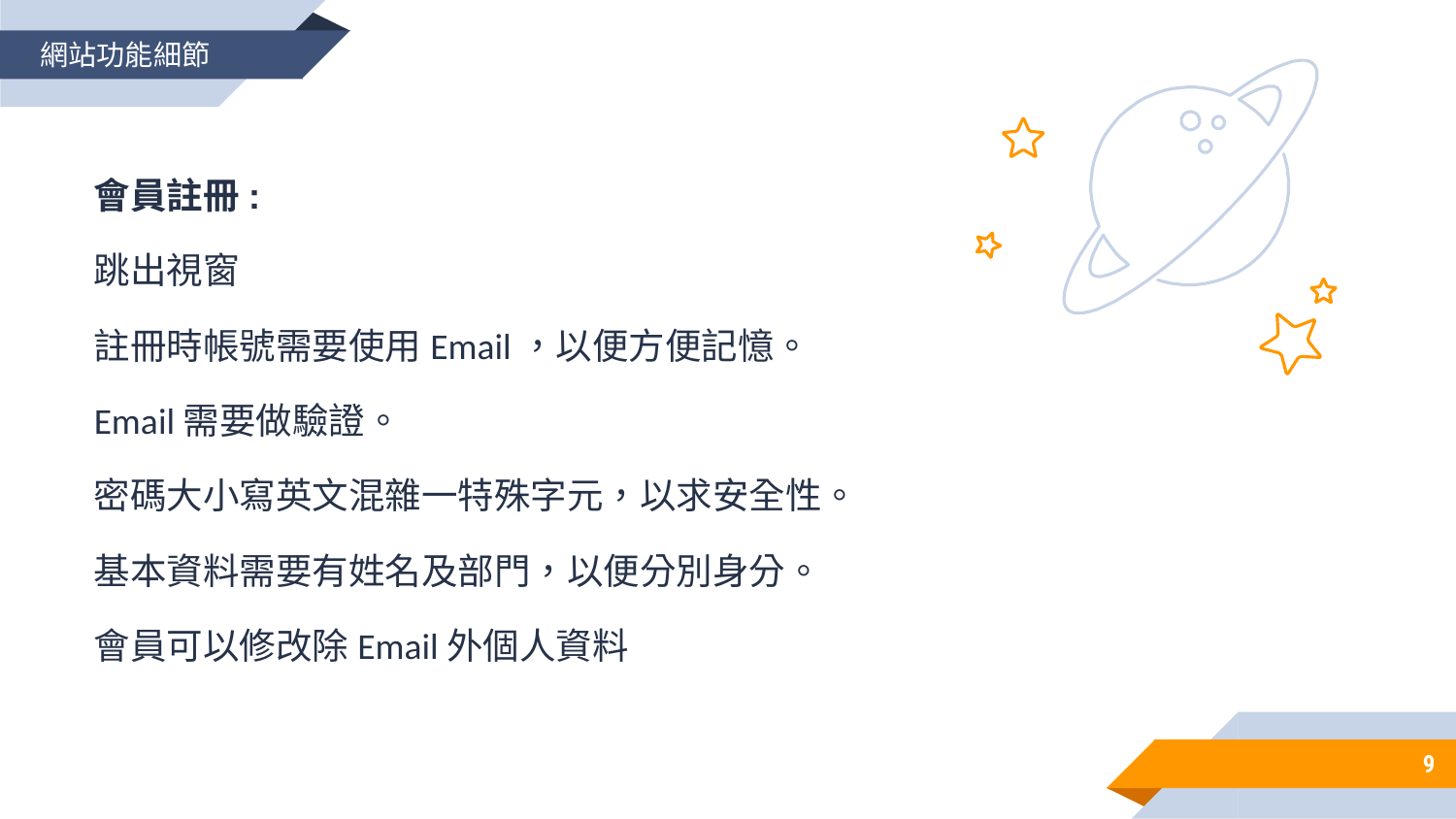

網站功能細節

會員註冊:
跳出視窗
註冊時帳號需要使用Email，以便方便記憶。
Email需要做驗證。
密碼大小寫英文混雜一特殊字元，以求安全性。
基本資料需要有姓名及部門，以便分別身分。
會員可以修改除Email外個人資料

9